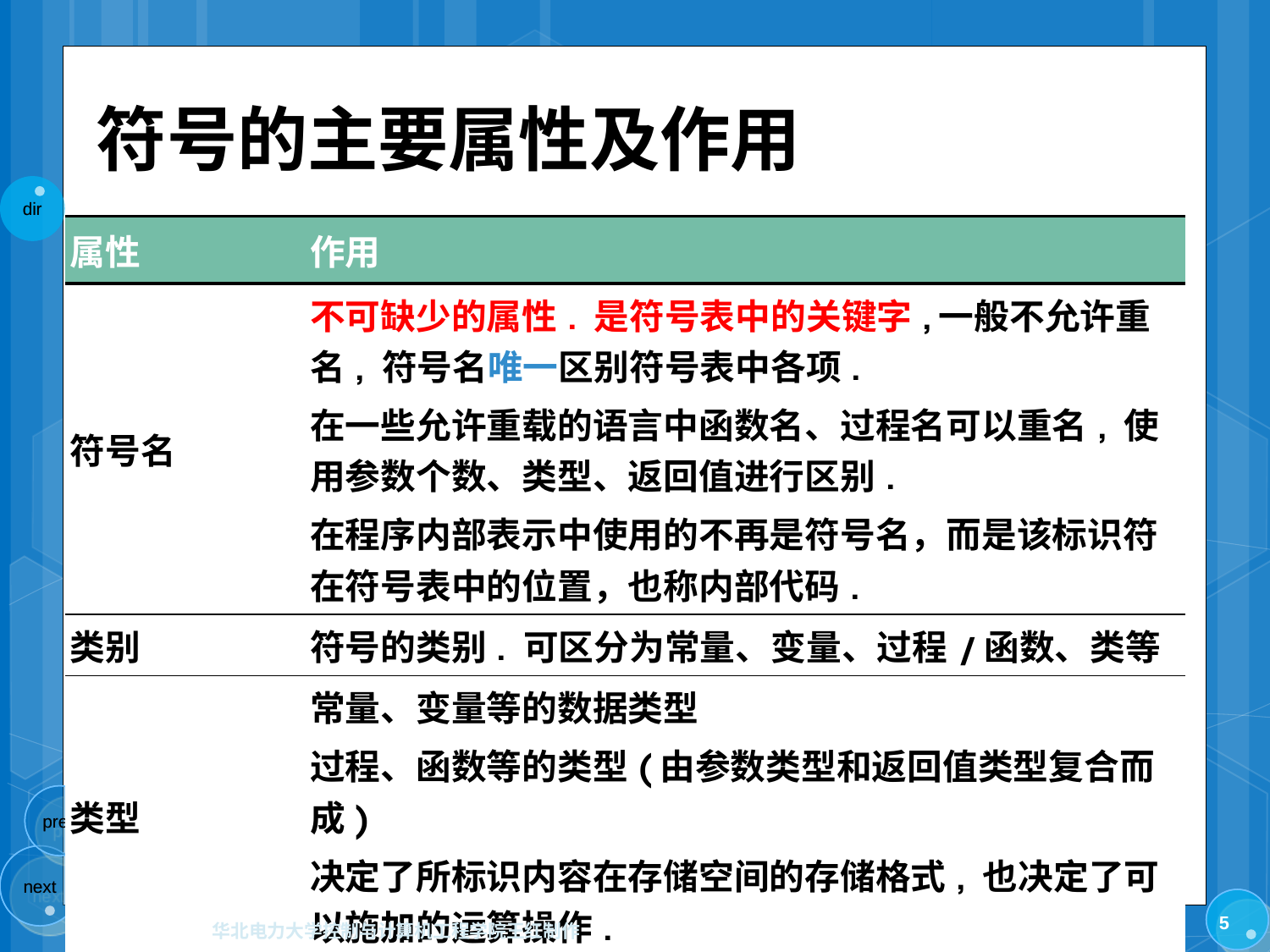

# 符号的主要属性及作用
| 属性 | 作用 |
| --- | --- |
| 符号名 | 不可缺少的属性. 是符号表中的关键字,一般不允许重名, 符号名唯一区别符号表中各项. 在一些允许重载的语言中函数名、过程名可以重名, 使用参数个数、类型、返回值进行区别. 在程序内部表示中使用的不再是符号名，而是该标识符在符号表中的位置，也称内部代码. |
| 类别 | 符号的类别. 可区分为常量、变量、过程/函数、类等 |
| 类型 | 常量、变量等的数据类型 过程、函数等的类型(由参数类型和返回值类型复合而成) 决定了所标识内容在存储空间的存储格式, 也决定了可以施加的运算操作. |
5
华北电力大学控制与计算机工程学院王红制作